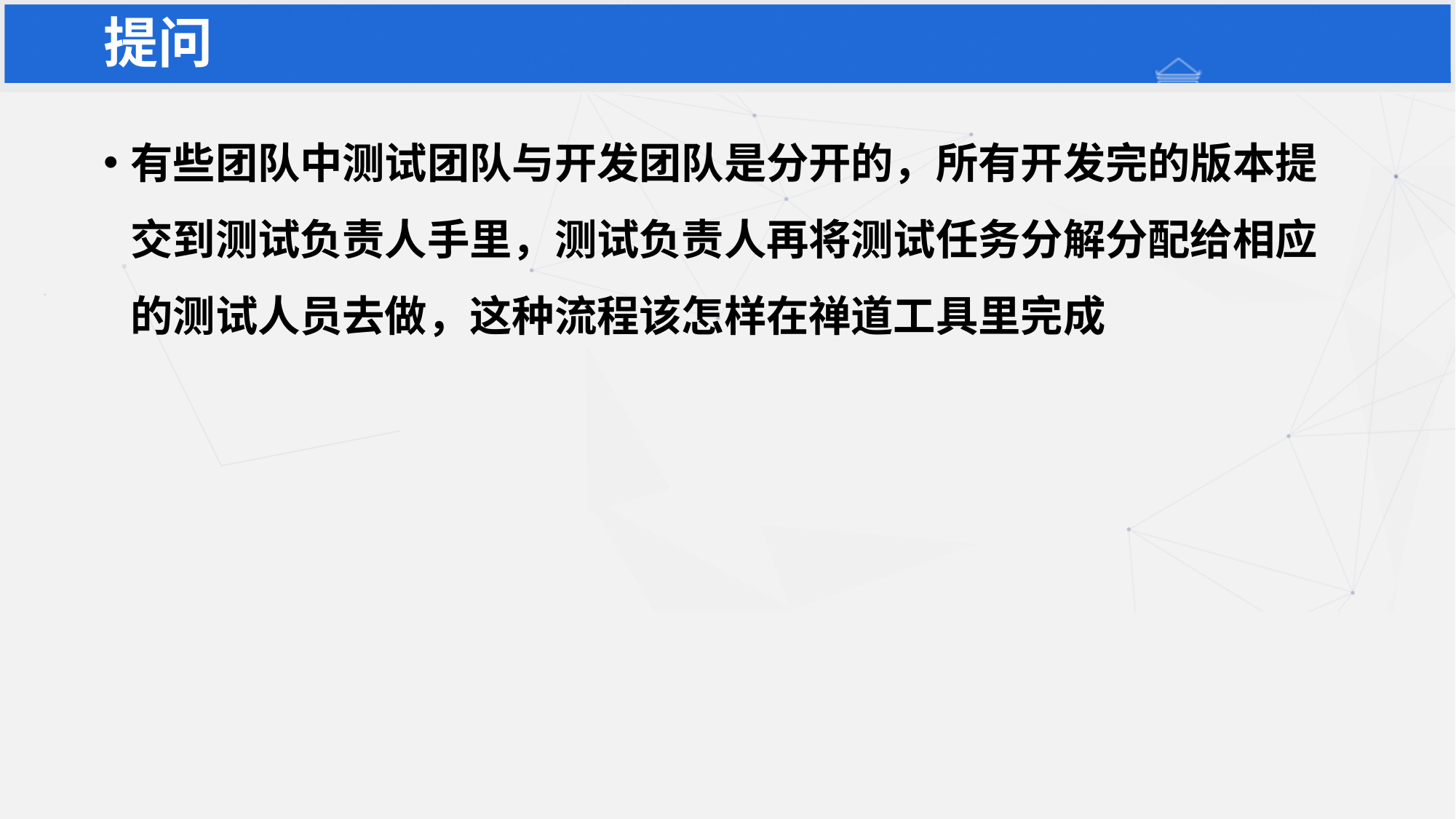

提问
有些团队中测试团队与开发团队是分开的，所有开发完的版本提交到测试负责人手里，测试负责人再将测试任务分解分配给相应的测试人员去做，这种流程该怎样在禅道工具里完成